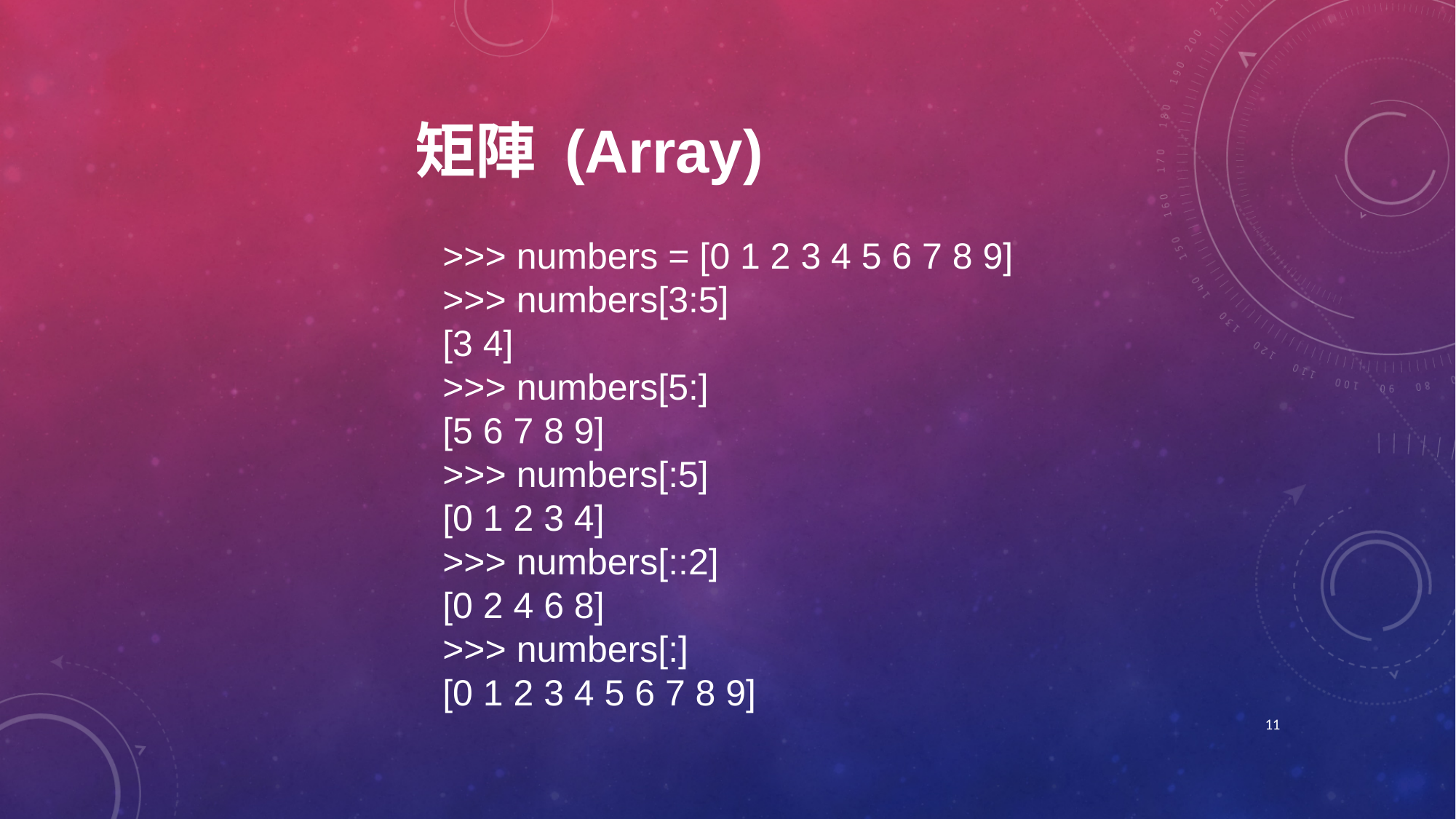

矩陣 (Array)
>>> numbers = [0 1 2 3 4 5 6 7 8 9]
>>> numbers[3:5]
[3 4]
>>> numbers[5:]
[5 6 7 8 9]
>>> numbers[:5]
[0 1 2 3 4]
>>> numbers[::2]
[0 2 4 6 8]
>>> numbers[:]
[0 1 2 3 4 5 6 7 8 9]
11